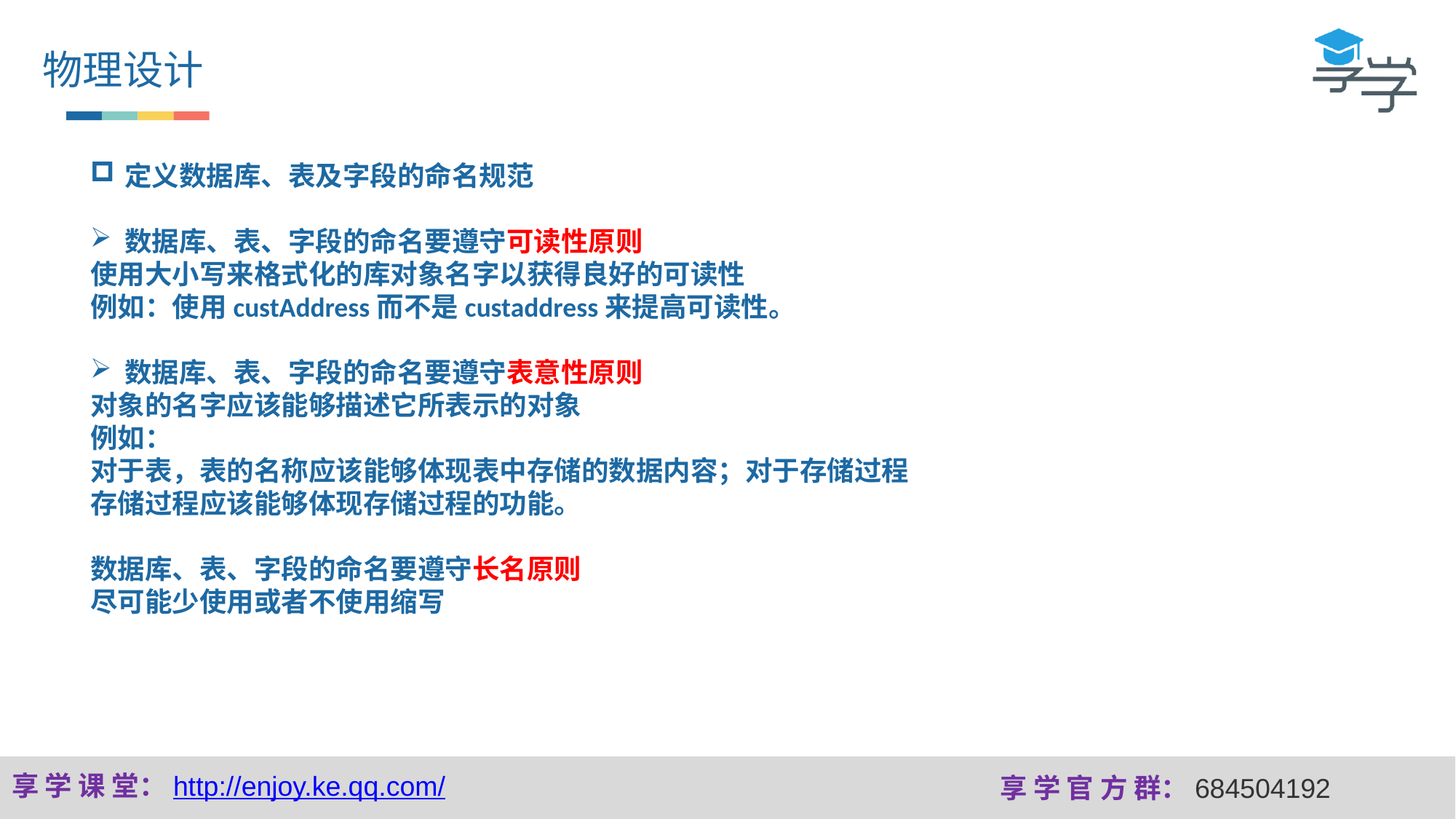

物理设计

定义数据库、表及字段的命名规范

数据库、表、字段的命名要遵守可读性原则
使用大小写来格式化的库对象名字以获得良好的可读性
例如：使用custAddress而不是custaddress来提高可读性。

数据库、表、字段的命名要遵守表意性原则
对象的名字应该能够描述它所表示的对象
例如：
对于表，表的名称应该能够体现表中存储的数据内容；对于存储过程
存储过程应该能够体现存储过程的功能。

数据库、表、字段的命名要遵守长名原则
尽可能少使用或者不使用缩写